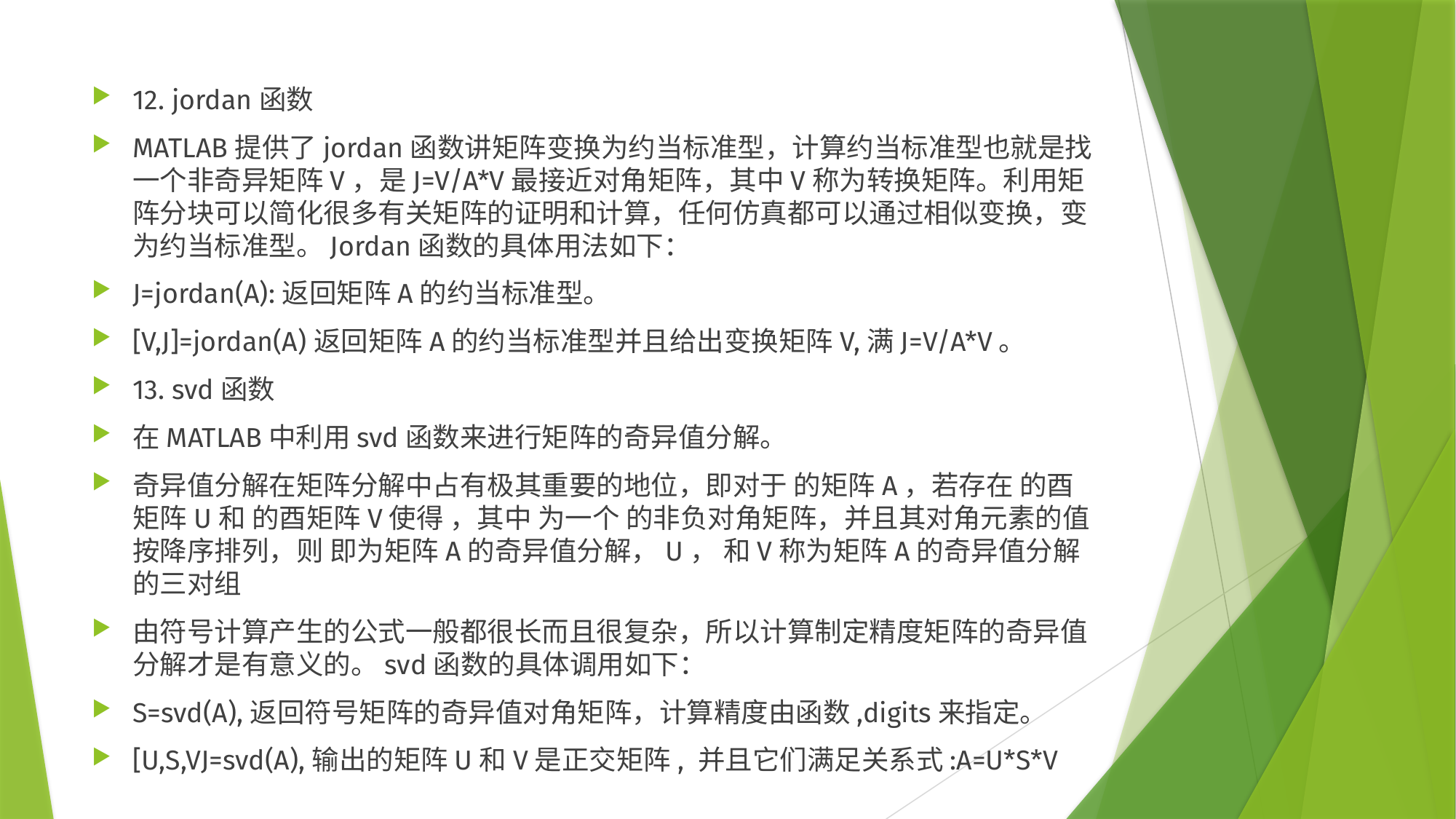

12. jordan函数
MATLAB提供了jordan函数讲矩阵变换为约当标准型，计算约当标准型也就是找一个非奇异矩阵V，是J=V/A*V最接近对角矩阵，其中V称为转换矩阵。利用矩阵分块可以简化很多有关矩阵的证明和计算，任何仿真都可以通过相似变换，变为约当标准型。Jordan函数的具体用法如下：
J=jordan(A):返回矩阵A的约当标准型。
[V,J]=jordan(A)返回矩阵A的约当标准型并且给出变换矩阵V,满J=V/A*V。
13. svd函数
在MATLAB中利用svd函数来进行矩阵的奇异值分解。
奇异值分解在矩阵分解中占有极其重要的地位，即对于 的矩阵A，若存在 的酉矩阵U和 的酉矩阵V使得 ，其中 为一个 的非负对角矩阵，并且其对角元素的值按降序排列，则 即为矩阵A的奇异值分解，U， 和V称为矩阵A的奇异值分解的三对组
由符号计算产生的公式一般都很长而且很复杂，所以计算制定精度矩阵的奇异值分解才是有意义的。svd函数的具体调用如下：
S=svd(A),返回符号矩阵的奇异值对角矩阵，计算精度由函数,digits来指定。
[U,S,VJ=svd(A),输出的矩阵U和V是正交矩阵, 并且它们满足关系式:A=U*S*V